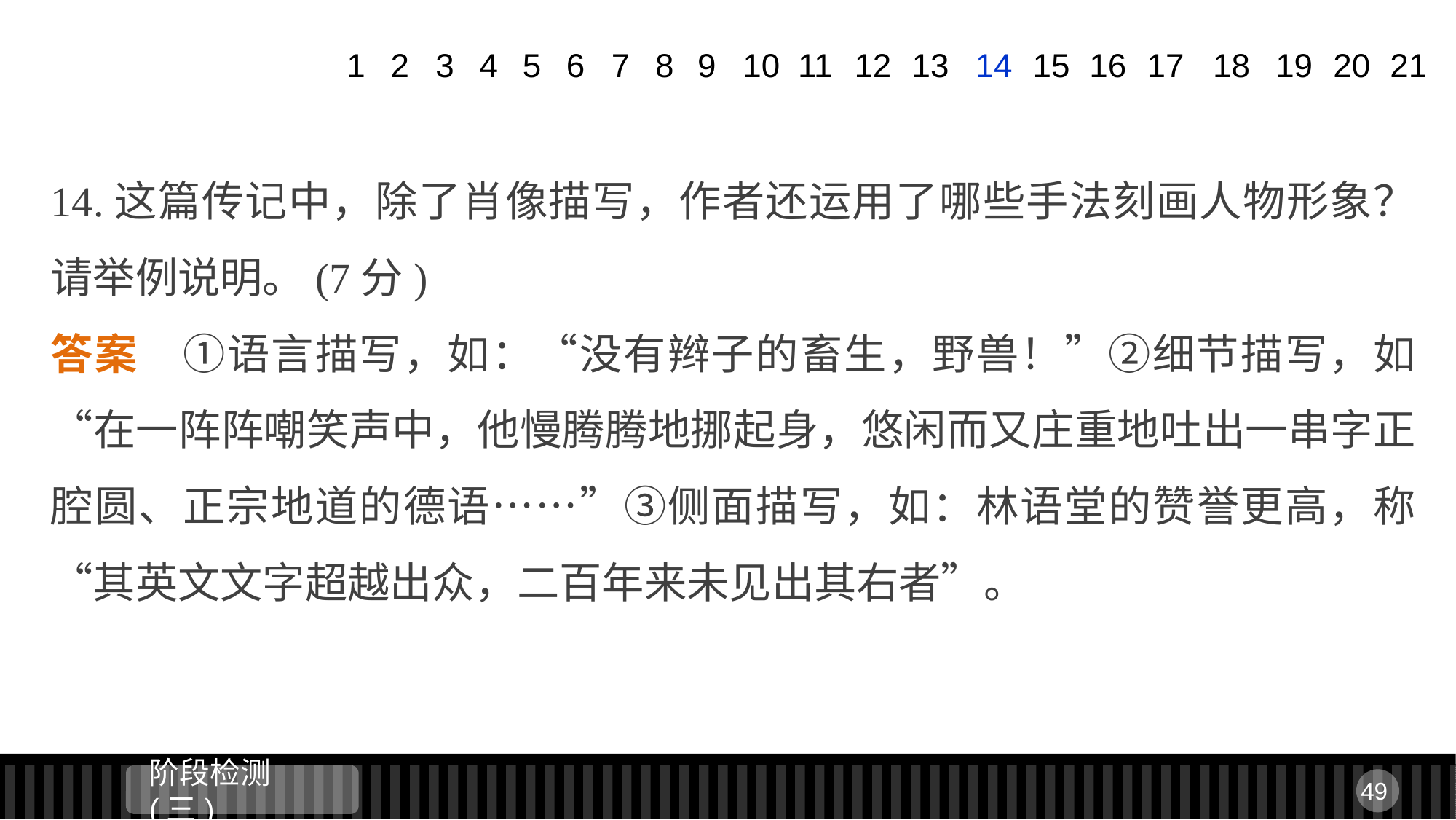

1
2
3
4
5
6
7
8
9
11
12
13
14
15
16
17
18
19
20
21
10
14.这篇传记中，除了肖像描写，作者还运用了哪些手法刻画人物形象？请举例说明。(7分)
答案　①语言描写，如：“没有辫子的畜生，野兽！”②细节描写，如“在一阵阵嘲笑声中，他慢腾腾地挪起身，悠闲而又庄重地吐出一串字正腔圆、正宗地道的德语……”③侧面描写，如：林语堂的赞誉更高，称“其英文文字超越出众，二百年来未见出其右者”。